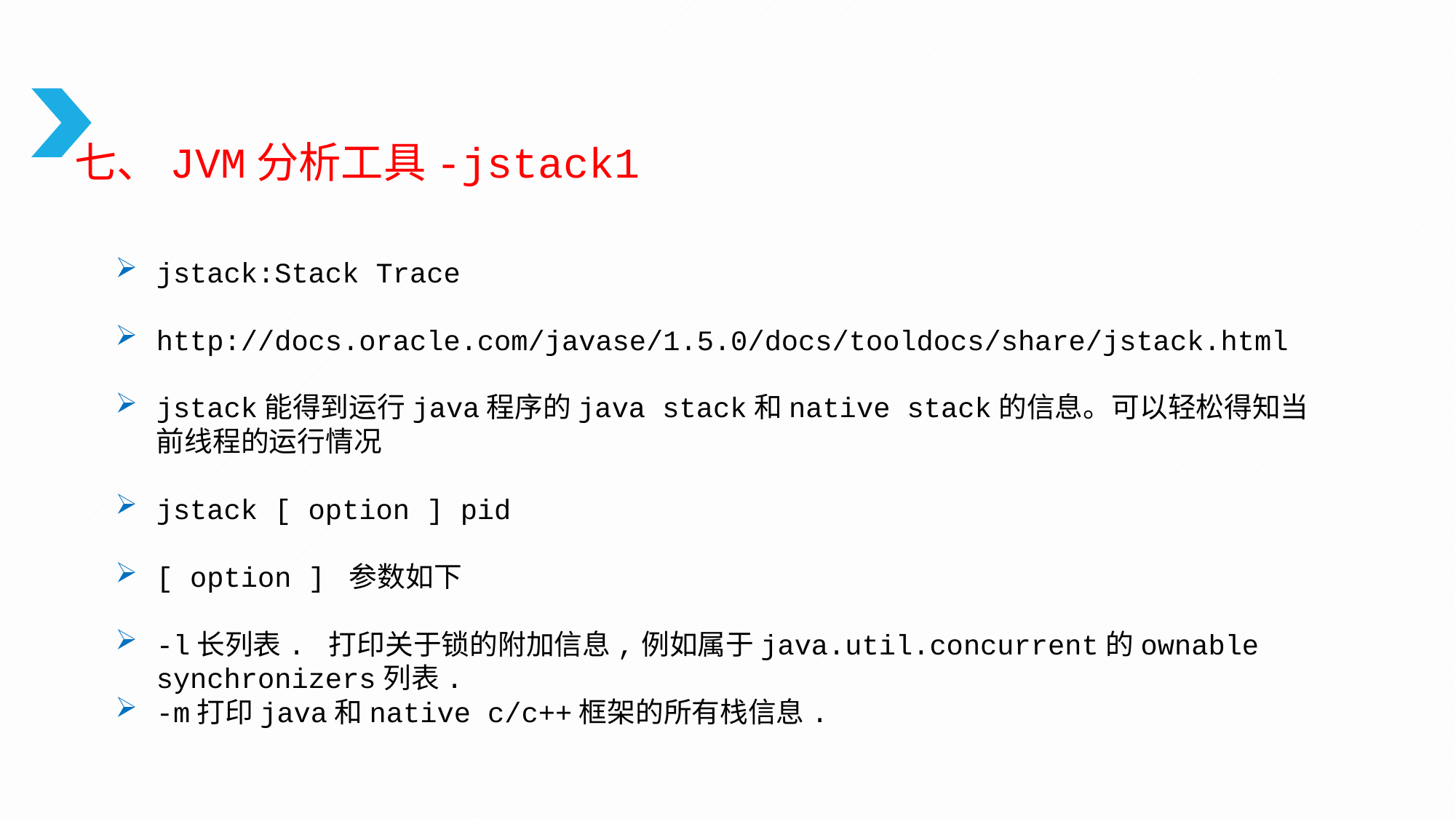

七、JVM分析工具-jstack1
jstack:Stack Trace

http://docs.oracle.com/javase/1.5.0/docs/tooldocs/share/jstack.html

jstack能得到运行java程序的java stack和native stack的信息。可以轻松得知当前线程的运行情况

jstack [ option ] pid

[ option ] 参数如下

-l长列表. 打印关于锁的附加信息,例如属于java.util.concurrent的ownable synchronizers列表.
-m打印java和native c/c++框架的所有栈信息.